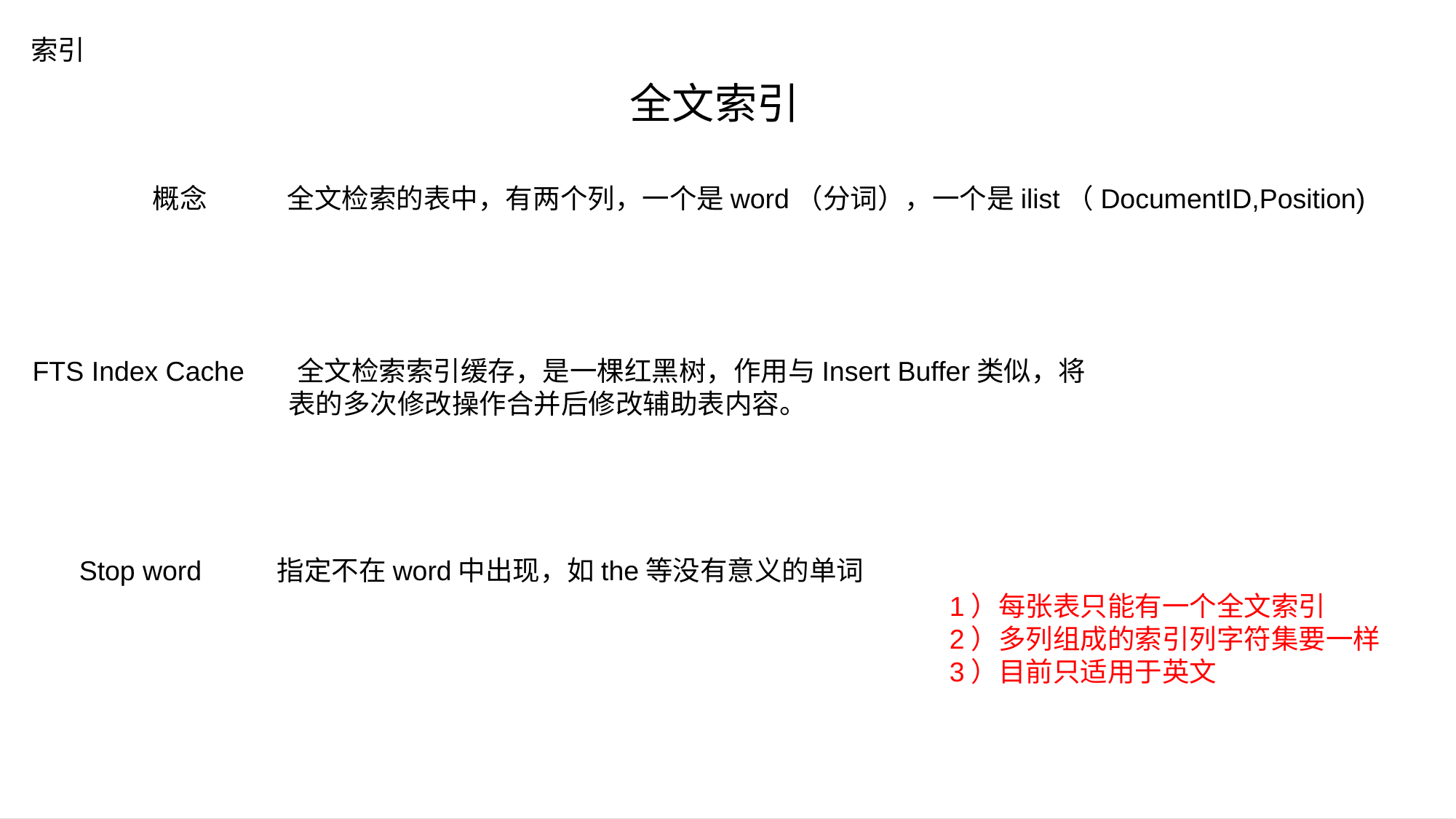

索引
全文索引
概念             全文检索的表中，有两个列，一个是word（分词），一个是ilist（DocumentID,Position)
# 空白演示
FTS Index Cache      全文检索索引缓存，是一棵红黑树，作用与Insert Buffer类似，将
		     表的多次修改操作合并后修改辅助表内容。
在此输入您的封面副标题
Stop word         指定不在word中出现，如the等没有意义的单词
1）每张表只能有一个全文索引
2）多列组成的索引列字符集要一样
3）目前只适用于英文